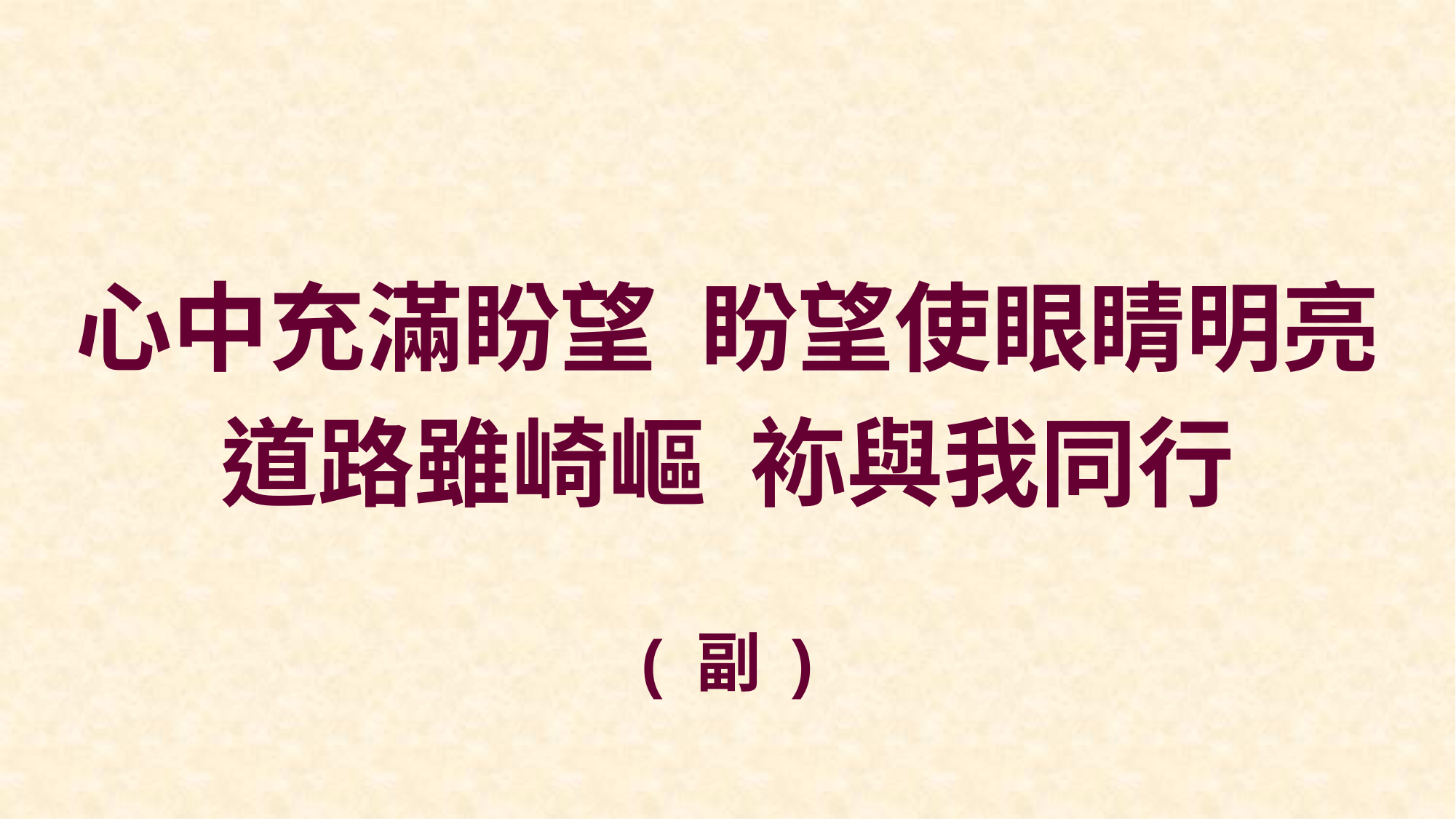

心中充滿盼望  盼望使眼睛明亮
道路雖崎嶇  袮與我同行
( 副 )